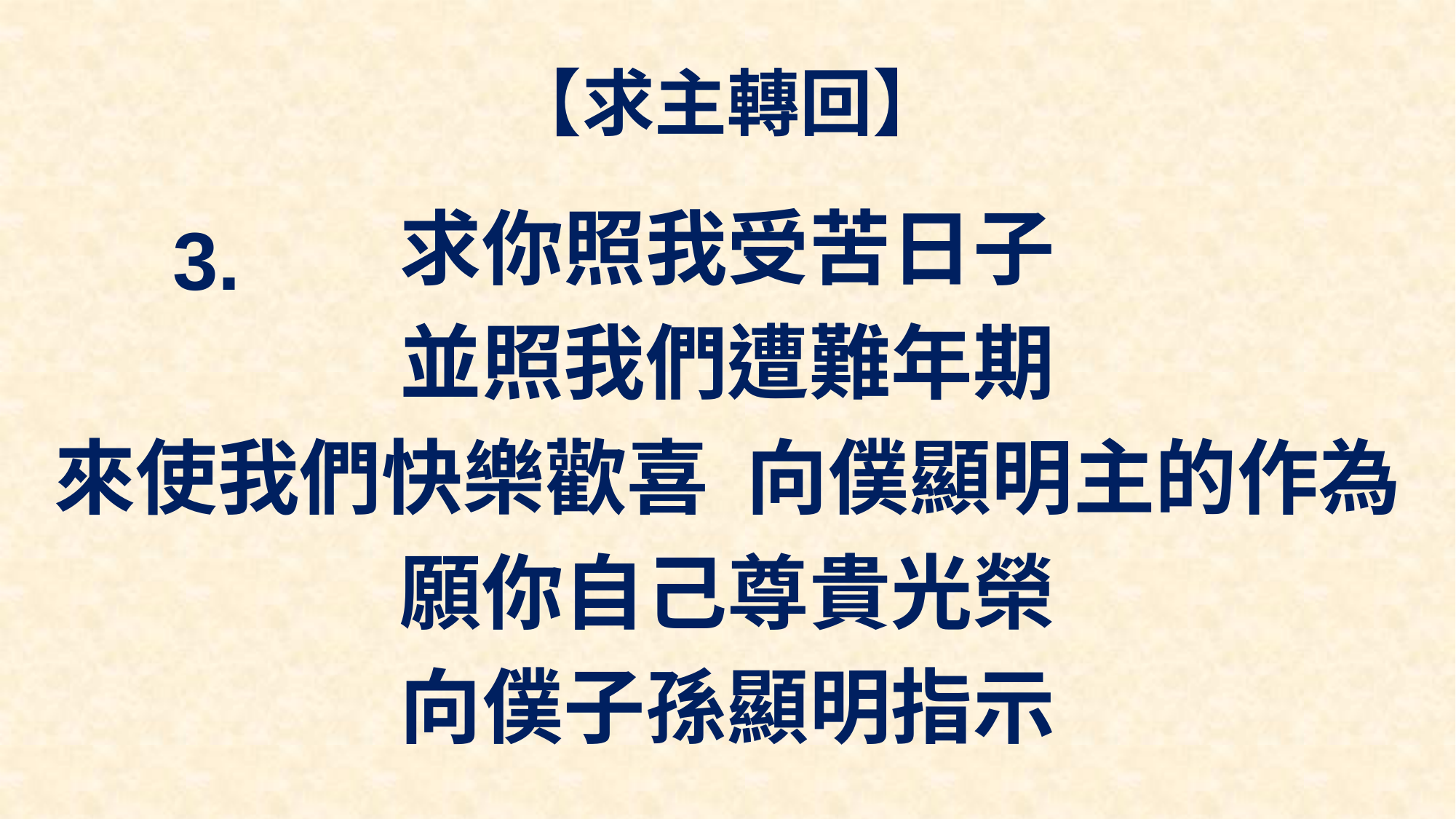

# 【求主轉回】
求你照我受苦日子
並照我們遭難年期
來使我們快樂歡喜  向僕顯明主的作為
願你自己尊貴光榮
向僕子孫顯明指示
3.